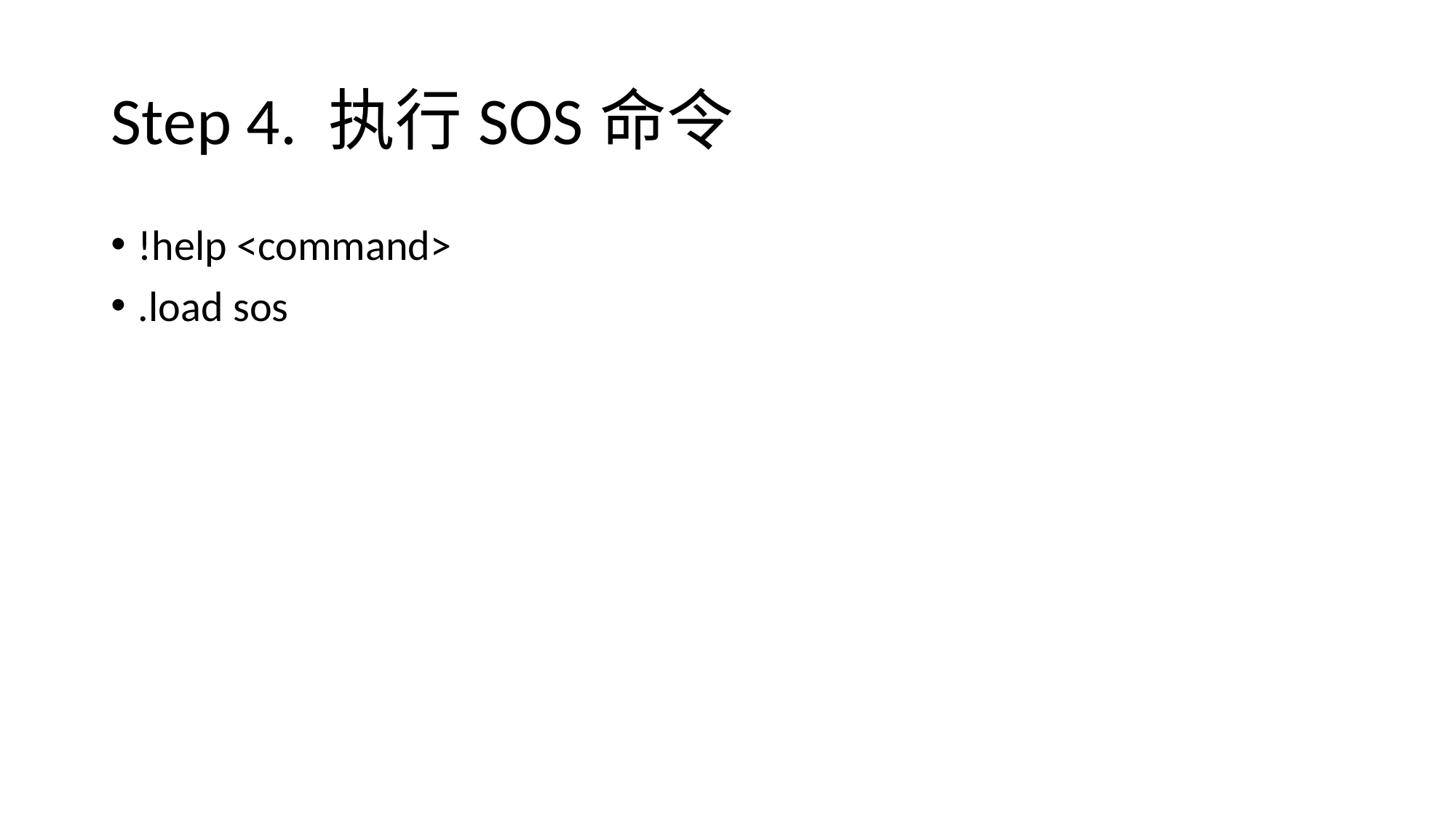

# Step 4. 执行SOS命令
!help <command>
.load sos